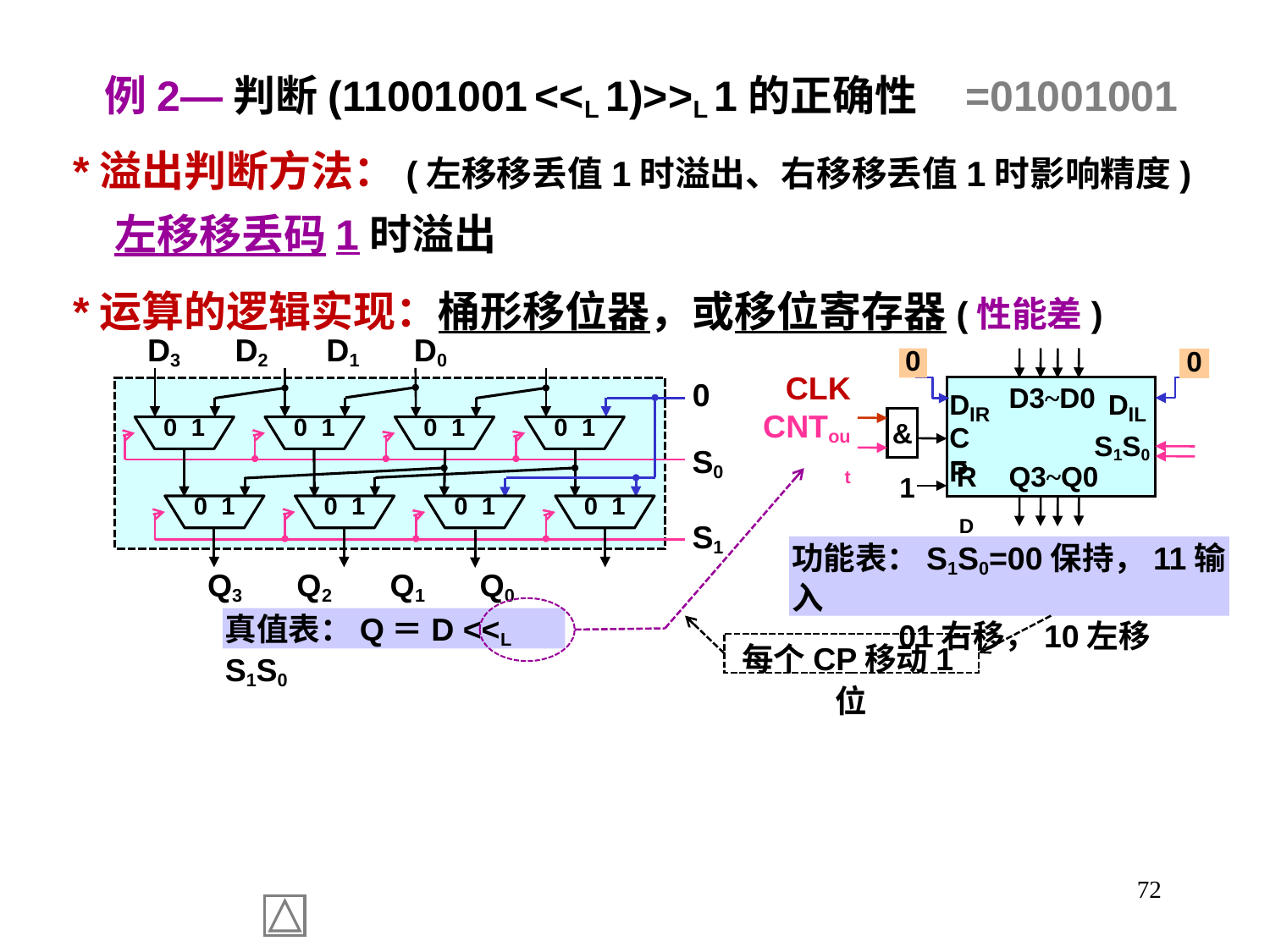

例2—判断(11001001 <<L 1)>>L 1的正确性    =01001001
   *溢出判断方法：(左移移丢值1时溢出、右移移丢值1时影响精度)
       左移移丢码1时溢出
   *运算的逻辑实现：桶形移位器，或移位寄存器(性能差)
D3       D2       D1       D0

0
0  1
0  1
0  1
0  1
S0
0  1
0  1
0  1
0  1
S1
Q3       Q2       Q1       Q0
真值表：Q＝D <<L S1S0
0
0

DIR
D3~D0
DIL
CP
S1S0
RD
Q3~Q0
1
功能表：S1S0=00保持，11输入
            01右移，10左移
CLK
CNTout
&

每个CP移动1位
72